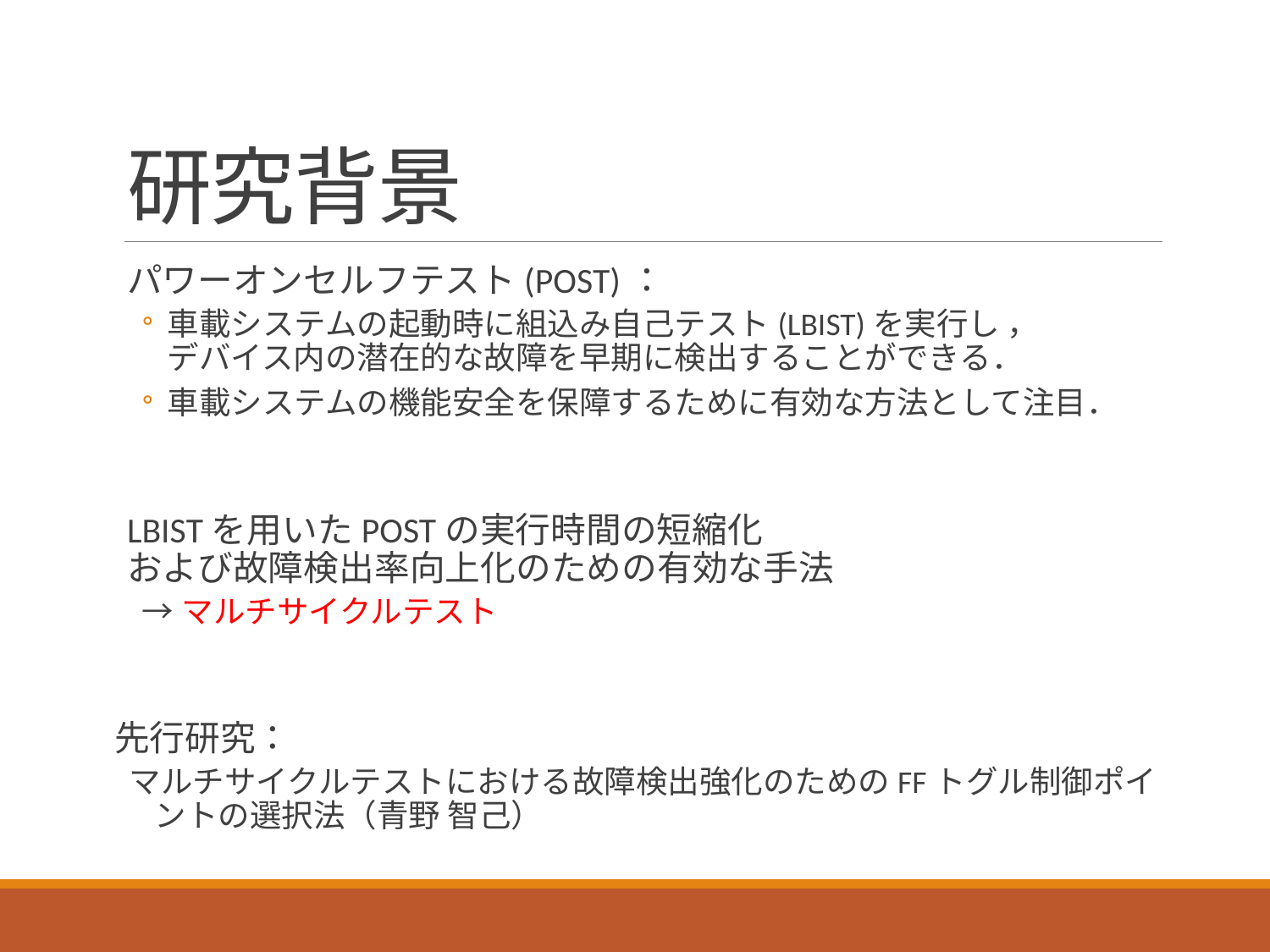

# 研究背景
パワーオンセルフテスト(POST)：
車載システムの起動時に組込み自己テスト(LBIST)を実行し ，
デバイス内の潜在的な故障を早期に検出することができる．
車載システムの機能安全を保障するために有効な方法として注目．

LBISTを用いたPOSTの実行時間の短縮化
および故障検出率向上化のための有効な手法
→マルチサイクルテスト

先行研究：
マルチサイクルテストにおける故障検出強化のためのFFトグル制御ポイントの選択法（青野 智己）